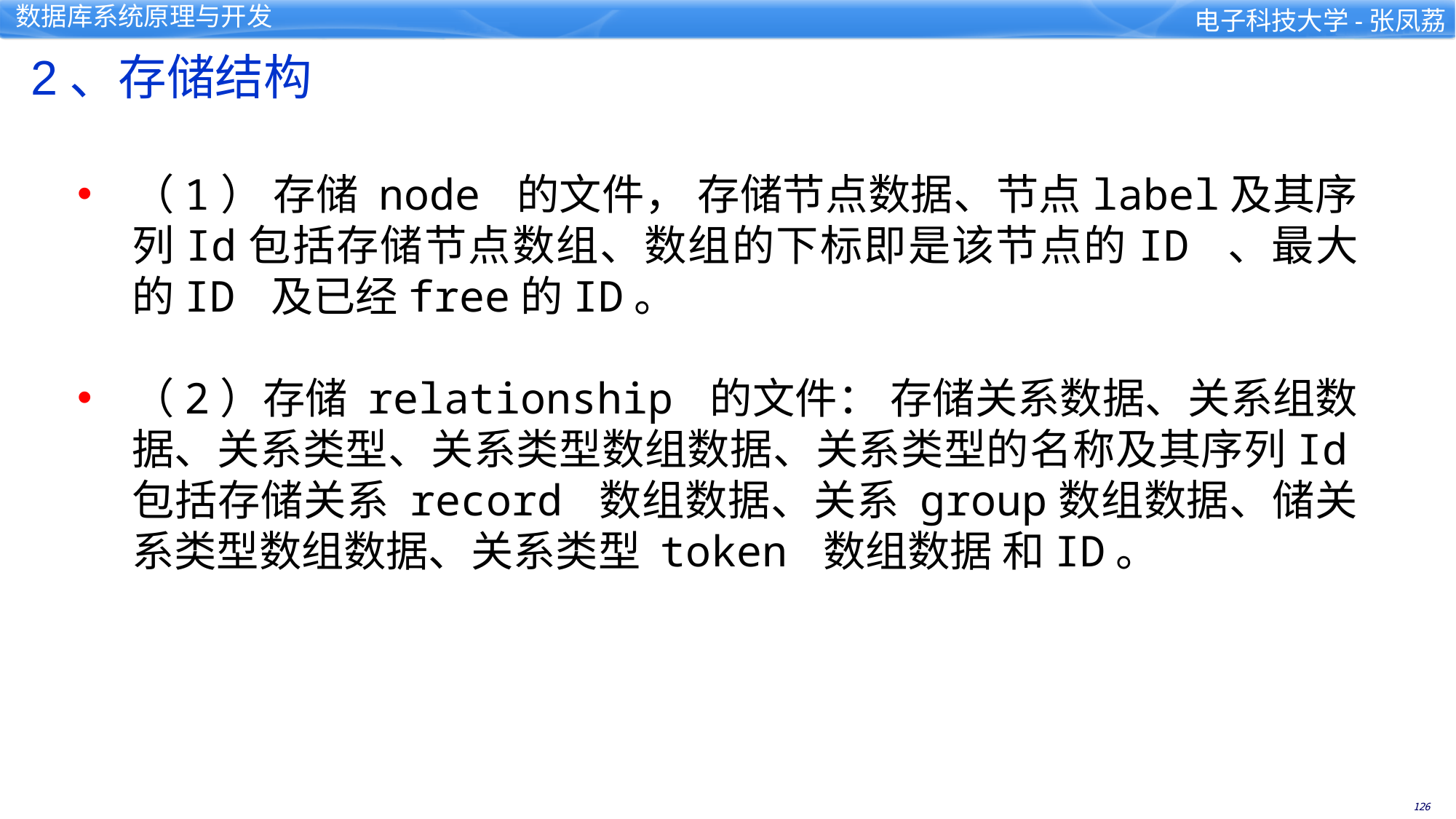

2、存储结构
（1） 存储 node 的文件， 存储节点数据、节点label及其序列Id包括存储节点数组、数组的下标即是该节点的ID 、最大的ID 及已经free的ID。

（2）存储 relationship 的文件： 存储关系数据、关系组数据、关系类型、关系类型数组数据、关系类型的名称及其序列Id包括存储关系 record 数组数据、关系 group数组数据、储关系类型数组数据、关系类型 token 数组数据 和ID。